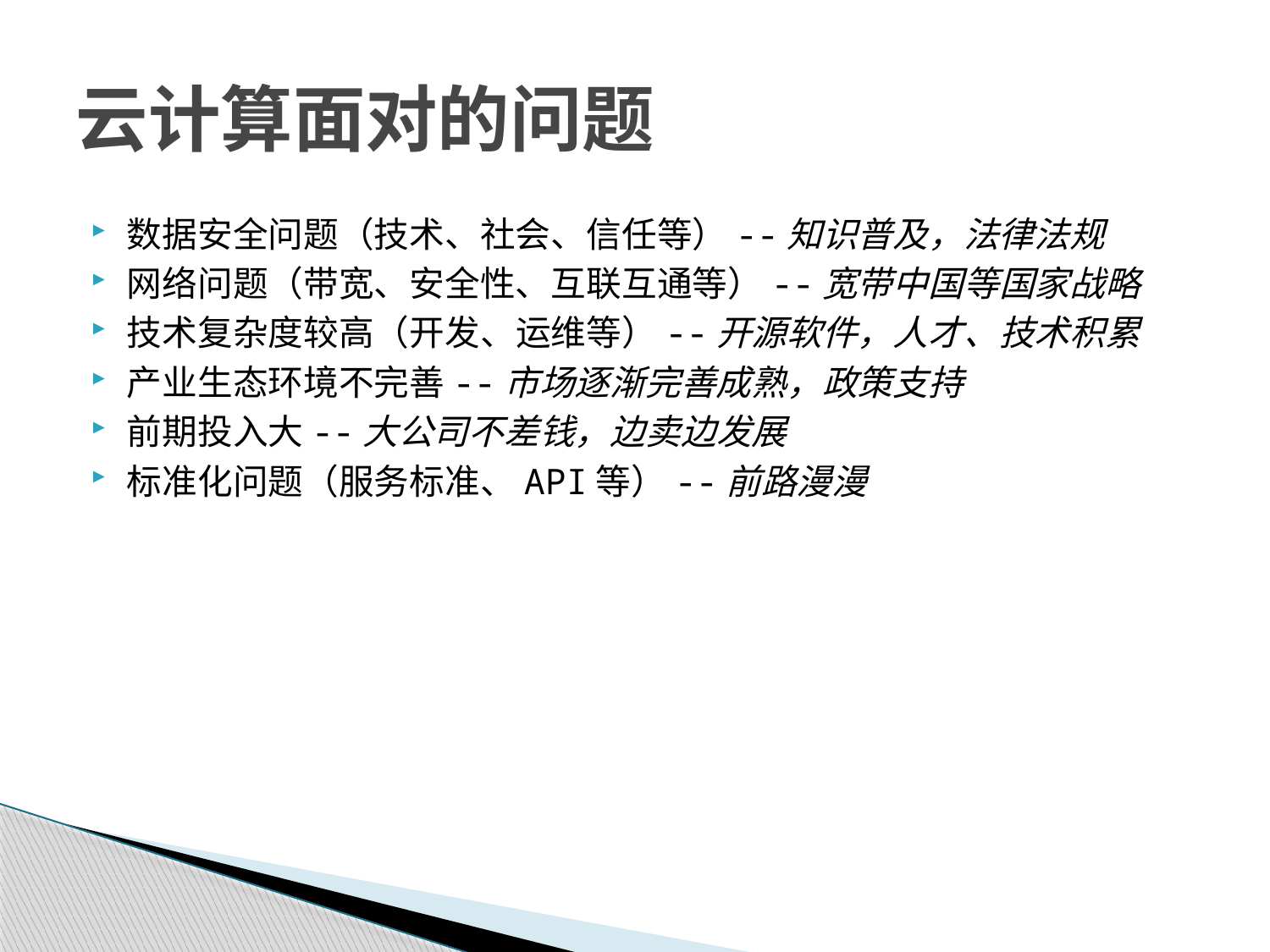

# 云计算面对的问题
数据安全问题（技术、社会、信任等）--知识普及，法律法规
网络问题（带宽、安全性、互联互通等）--宽带中国等国家战略
技术复杂度较高（开发、运维等）--开源软件，人才、技术积累
产业生态环境不完善--市场逐渐完善成熟，政策支持
前期投入大--大公司不差钱，边卖边发展
标准化问题（服务标准、API等）--前路漫漫